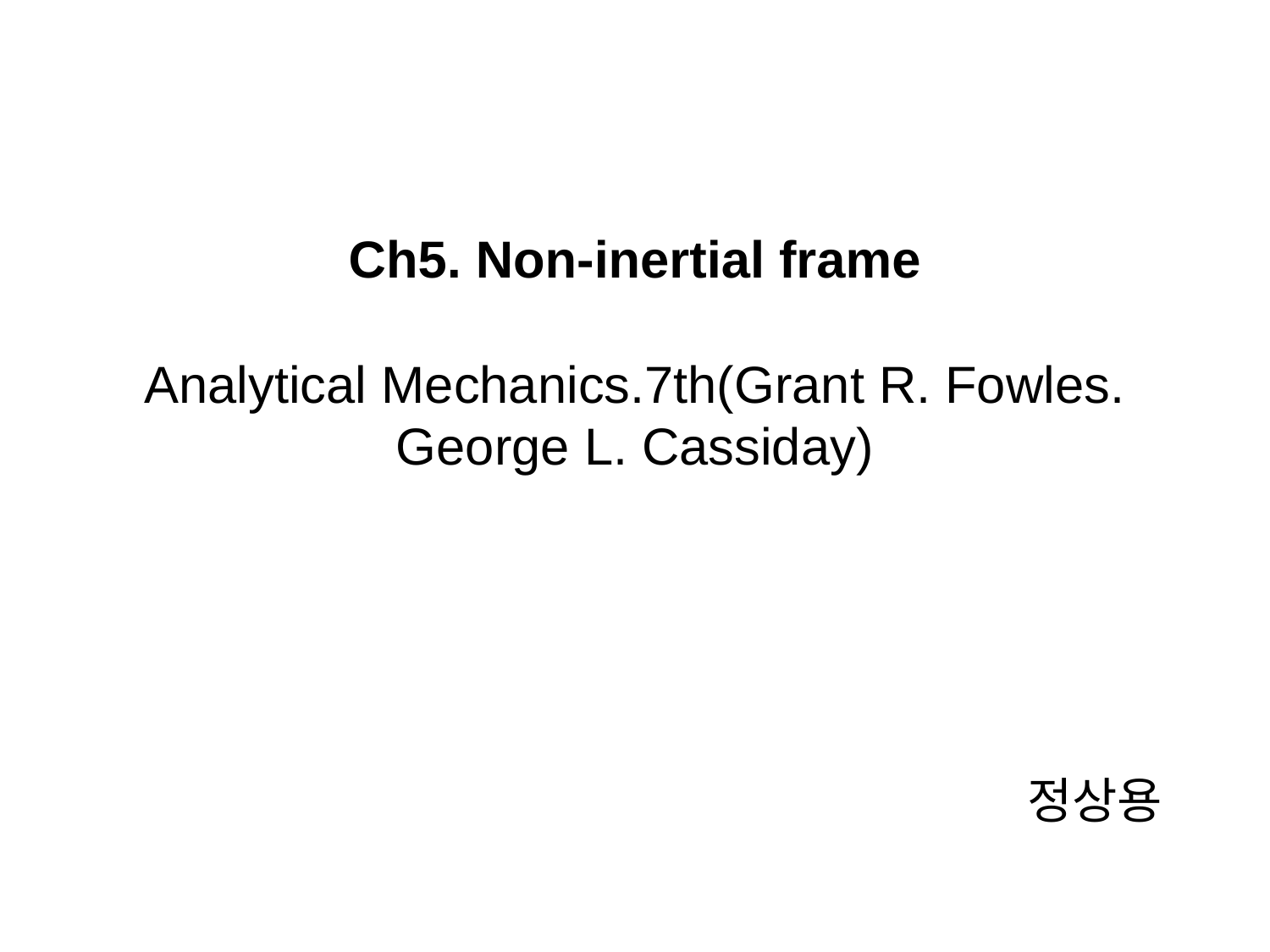

# Ch5. Non-inertial frame Analytical Mechanics.7th(Grant R. Fowles. George L. Cassiday)

정상용